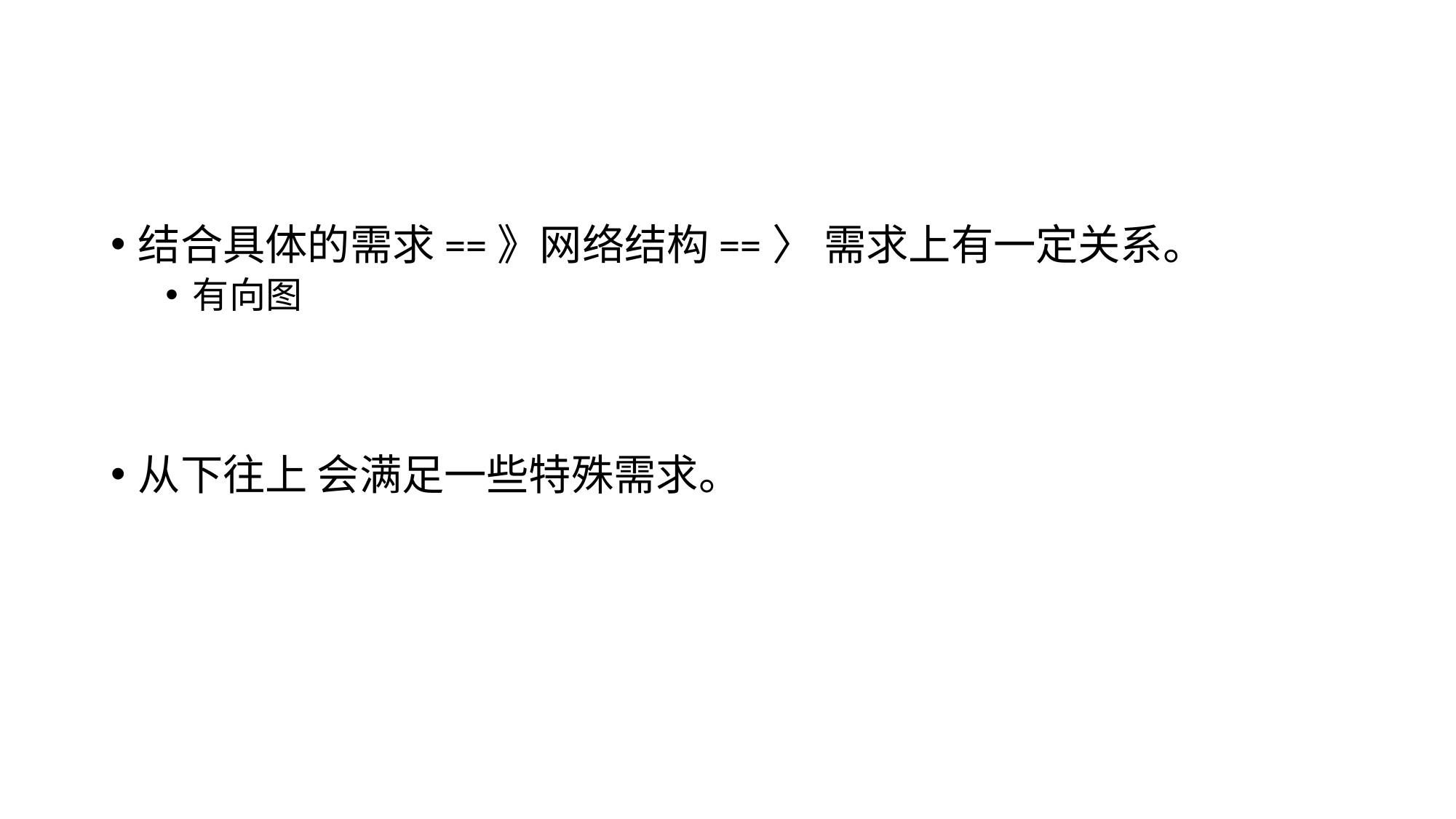

#
结合具体的需求==》网络结构==〉 需求上有一定关系。
有向图

从下往上 会满足一些特殊需求。